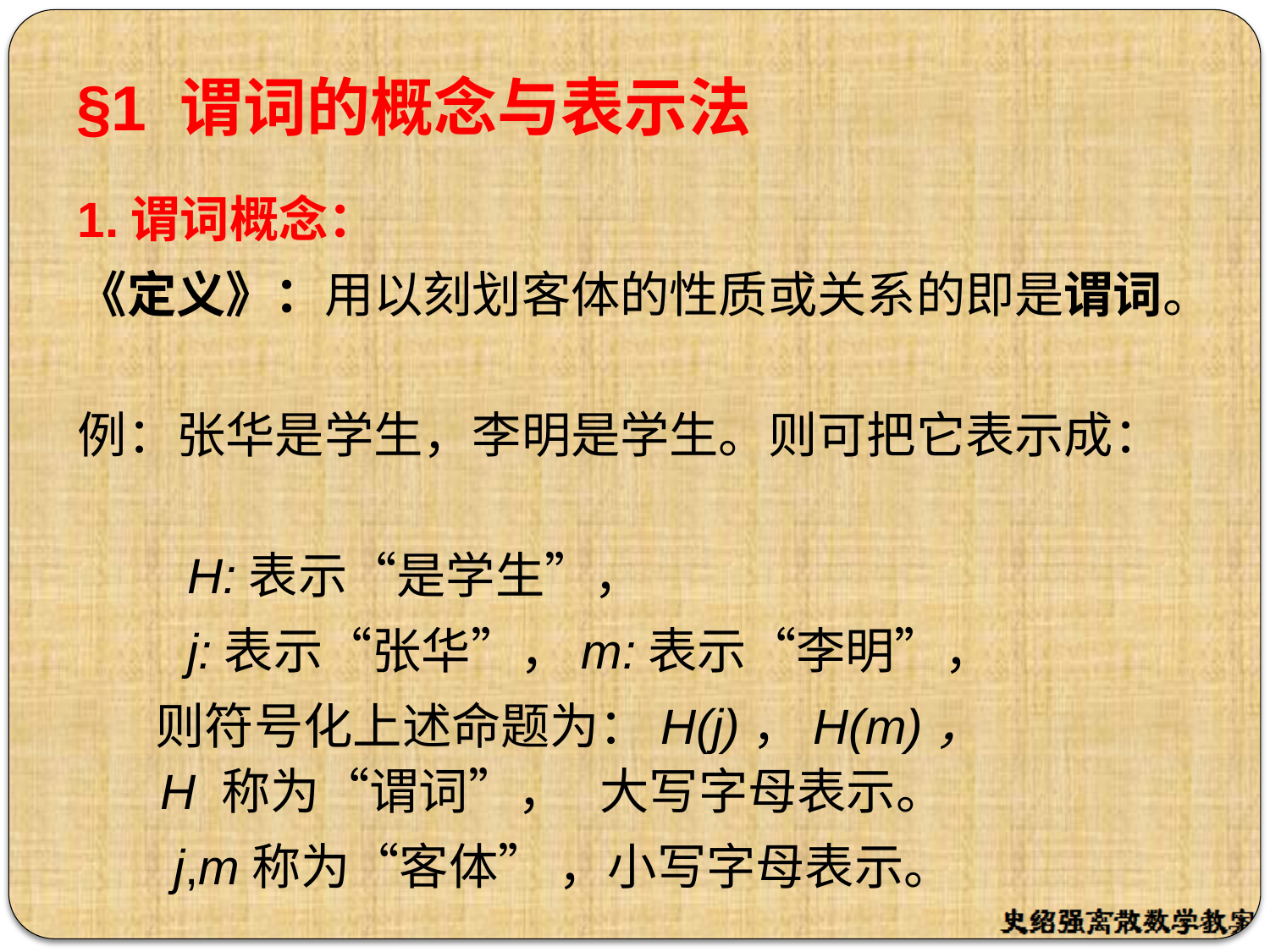

# §1 谓词的概念与表示法
1.谓词概念：
《定义》：用以刻划客体的性质或关系的即是谓词。
例：张华是学生，李明是学生。则可把它表示成：
        H:表示“是学生”，
        j:表示“张华”，m:表示“李明”，
      则符号化上述命题为：H(j)，H(m)，
   H 称为“谓词”，   大写字母表示。
       j,m称为“客体” ，小写字母表示。